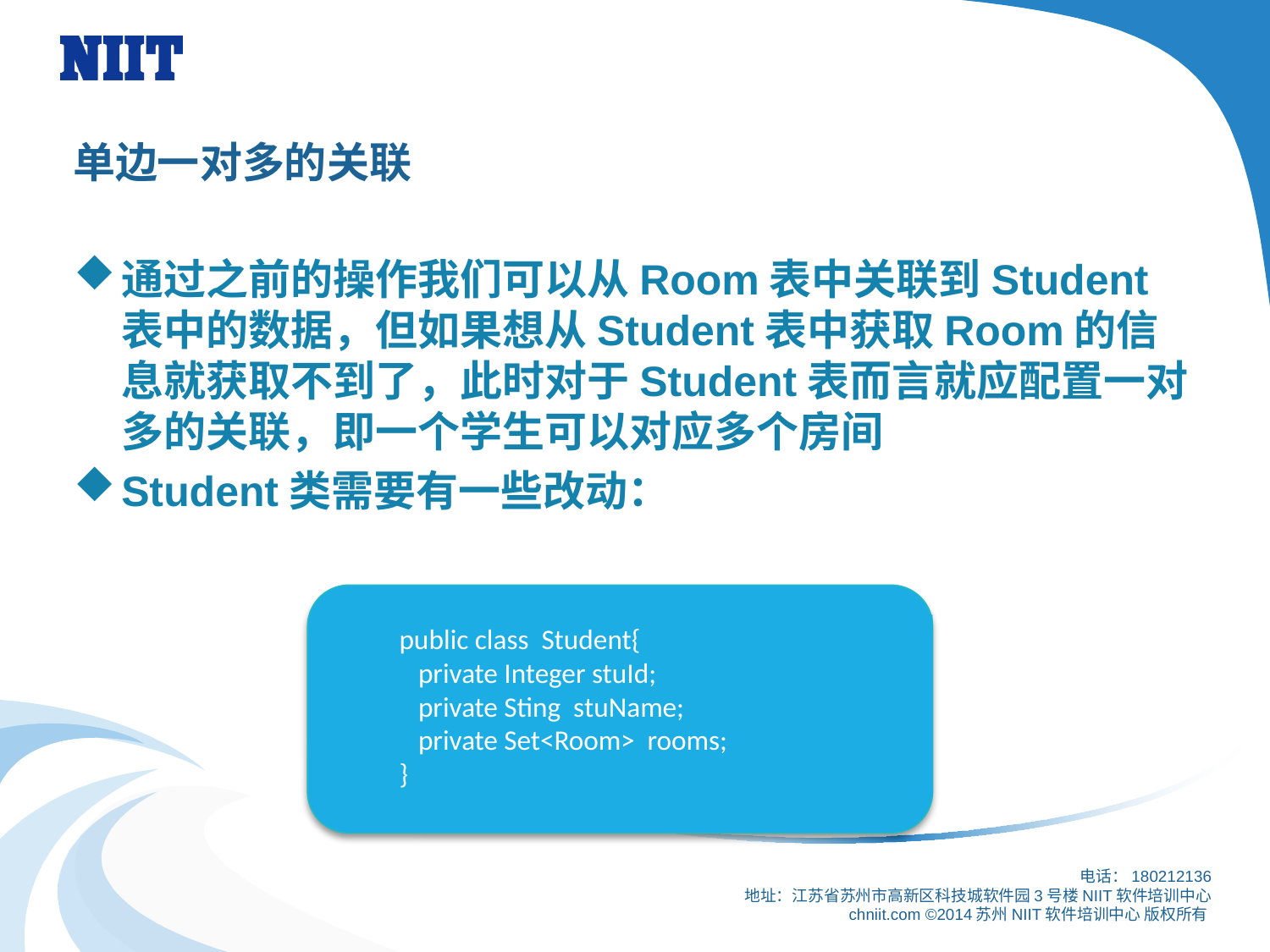

# 单边一对多的关联
通过之前的操作我们可以从Room表中关联到Student表中的数据，但如果想从Student表中获取Room的信息就获取不到了，此时对于Student表而言就应配置一对多的关联，即一个学生可以对应多个房间
Student类需要有一些改动：

public class  Student{
   private Integer stuId;
   private Sting  stuName;
   private Set<Room>  rooms;
}